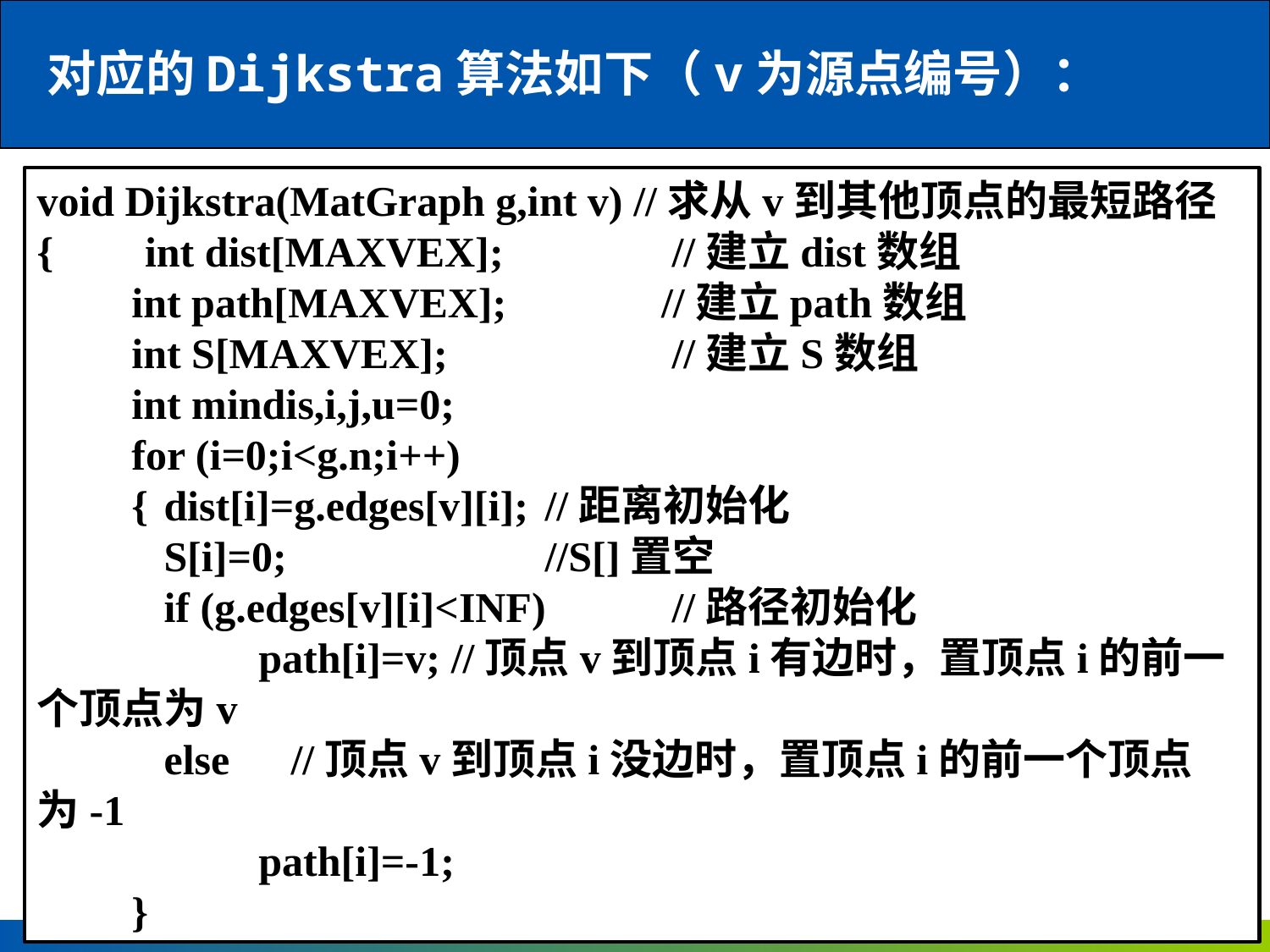

对应的Dijkstra算法如下（v为源点编号）：
void Dijkstra(MatGraph g,int v) //求从v到其他顶点的最短路径
{　   int dist[MAXVEX];		//建立dist数组
　　int path[MAXVEX];	           //建立path数组
　　int S[MAXVEX];		//建立S数组
　　int mindis,i,j,u=0;
　　for (i=0;i<g.n;i++)
　　{	dist[i]=g.edges[v][i];	//距离初始化
	S[i]=0;			//S[]置空
	if (g.edges[v][i]<INF)	//路径初始化
	　　path[i]=v; //顶点v到顶点i有边时，置顶点i的前一个顶点为v
	else	//顶点v到顶点i没边时，置顶点i的前一个顶点为-1
	　　path[i]=-1;
　　}